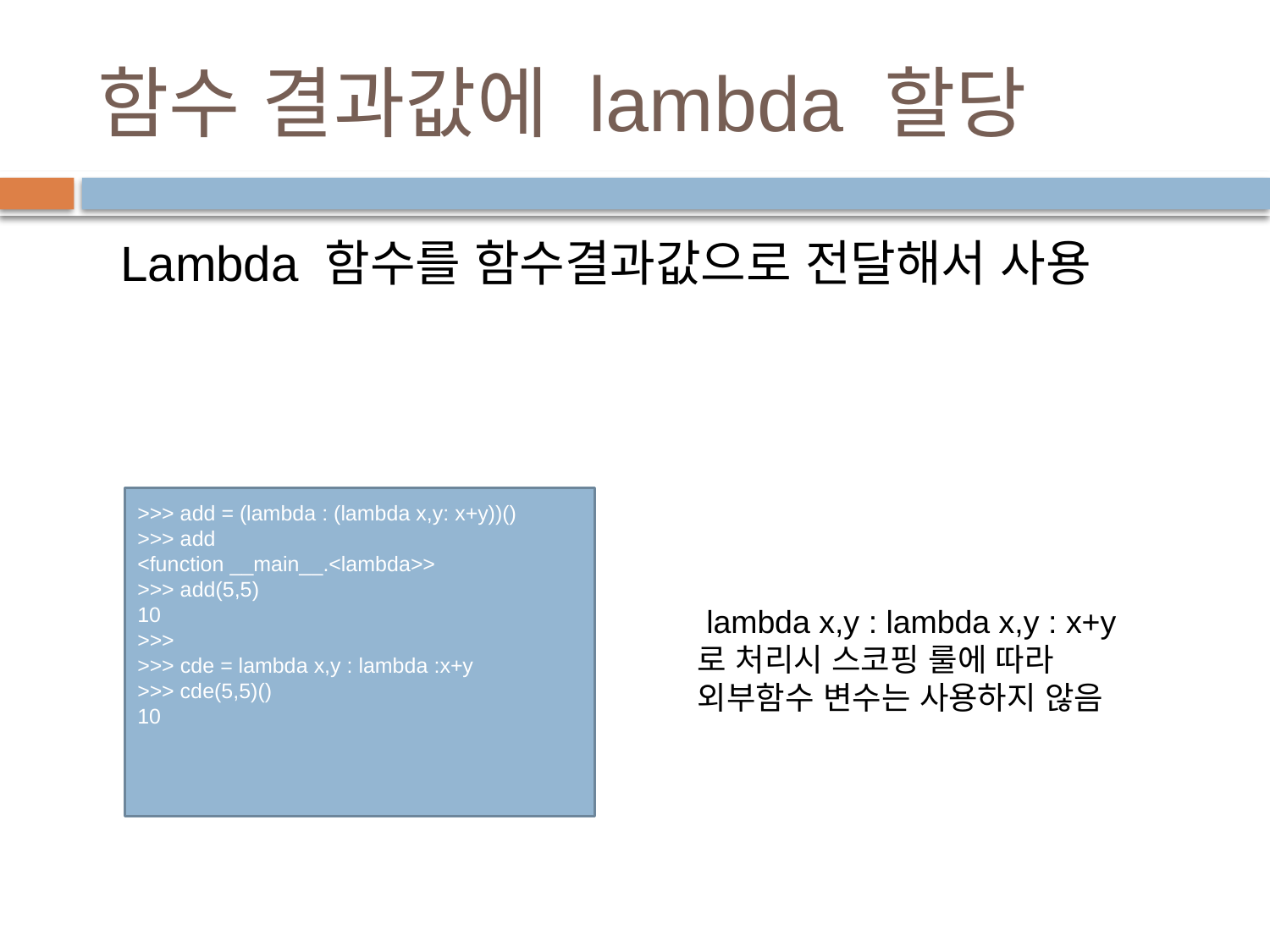

# 함수 결과값에 lambda 할당
Lambda 함수를 함수결과값으로 전달해서 사용
>>> add = (lambda : (lambda x,y: x+y))()
>>> add
<function __main__.<lambda>>
>>> add(5,5)
10
>>>
>>> cde = lambda x,y : lambda :x+y
>>> cde(5,5)()
10

 lambda x,y : lambda x,y : x+y
로 처리시 스코핑 룰에 따라 외부함수 변수는 사용하지 않음